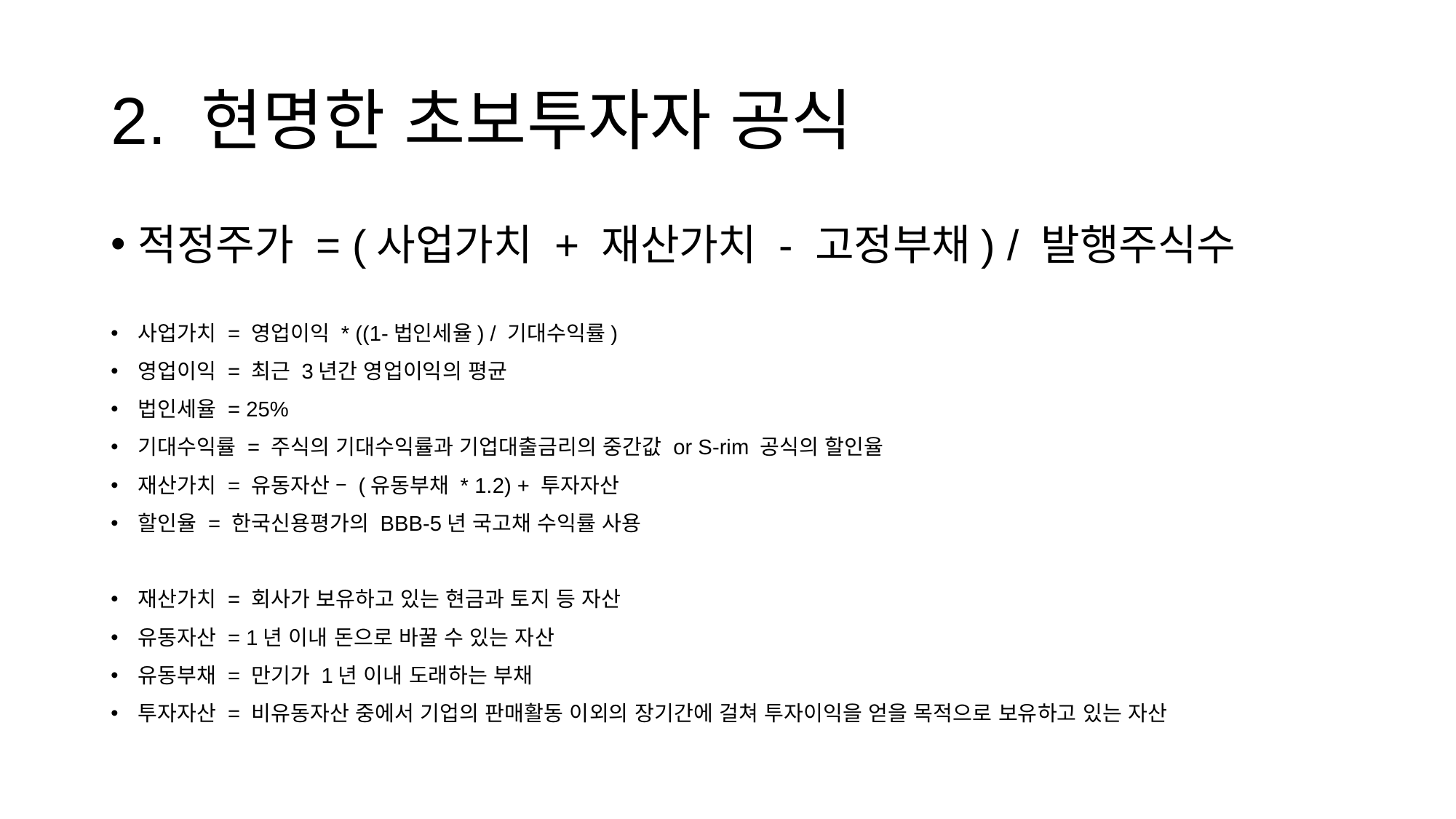

# 2. 현명한 초보투자자 공식
적정주가 = (사업가치 + 재산가치 - 고정부채) / 발행주식수

사업가치 = 영업이익 * ((1-법인세율) / 기대수익률)
영업이익 = 최근 3년간 영업이익의 평균
법인세율 = 25%
기대수익률 = 주식의 기대수익률과 기업대출금리의 중간값 or S-rim 공식의 할인율
재산가치 = 유동자산 – (유동부채 * 1.2) + 투자자산
할인율 = 한국신용평가의 BBB-5년 국고채 수익률 사용

재산가치 = 회사가 보유하고 있는 현금과 토지 등 자산
유동자산 = 1년 이내 돈으로 바꿀 수 있는 자산
유동부채 = 만기가 1년 이내 도래하는 부채
투자자산 = 비유동자산 중에서 기업의 판매활동 이외의 장기간에 걸쳐 투자이익을 얻을 목적으로 보유하고 있는 자산